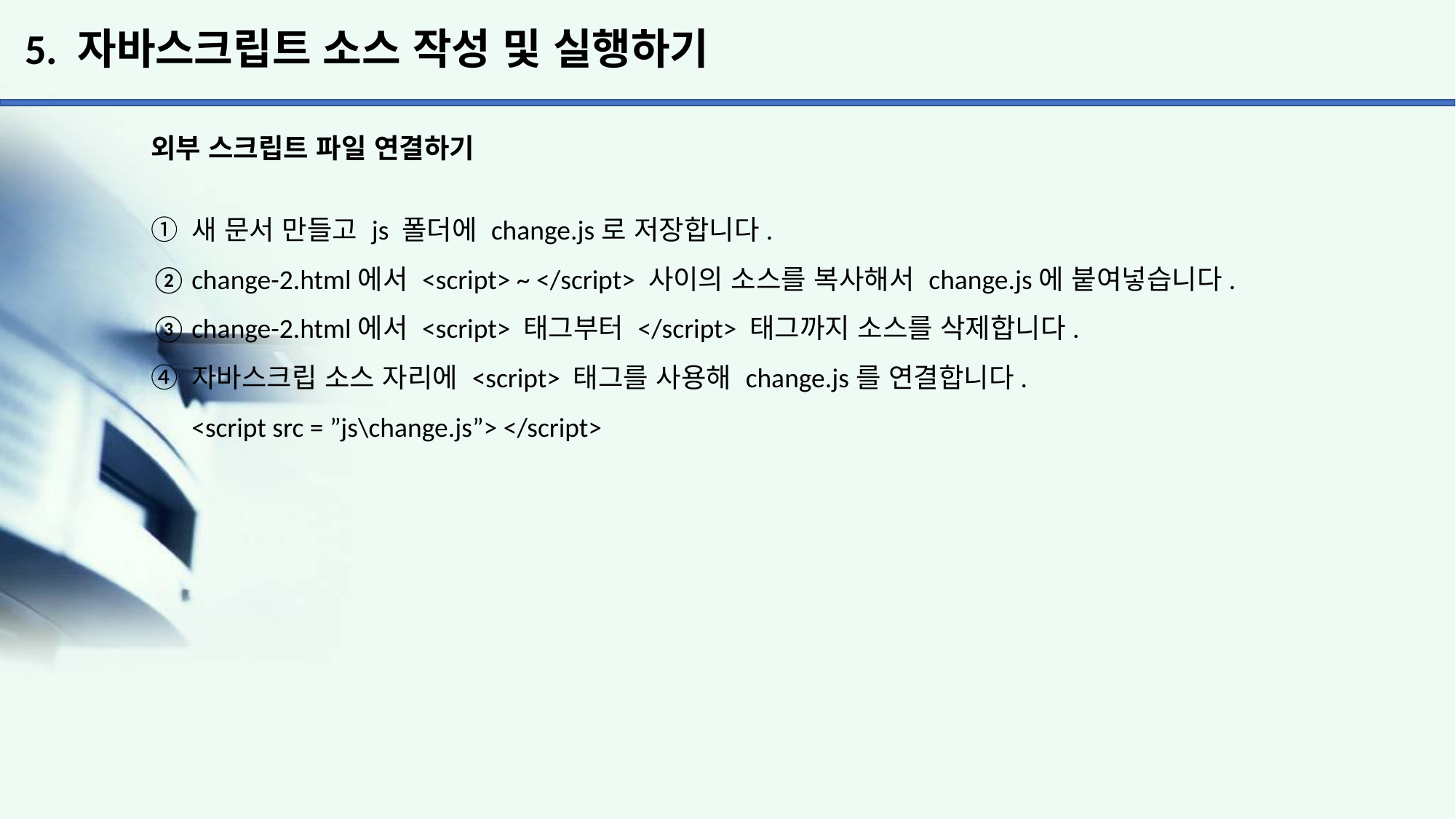

# 5. 자바스크립트 소스 작성 및 실행하기
외부 스크립트 파일 연결하기

새 문서 만들고 js 폴더에 change.js로 저장합니다.
change-2.html에서 <script> ~ </script> 사이의 소스를 복사해서 change.js에 붙여넣습니다.
change-2.html에서 <script> 태그부터 </script> 태그까지 소스를 삭제합니다.
자바스크립 소스 자리에 <script> 태그를 사용해 change.js를 연결합니다.
<script src = ”js\change.js”> </script>